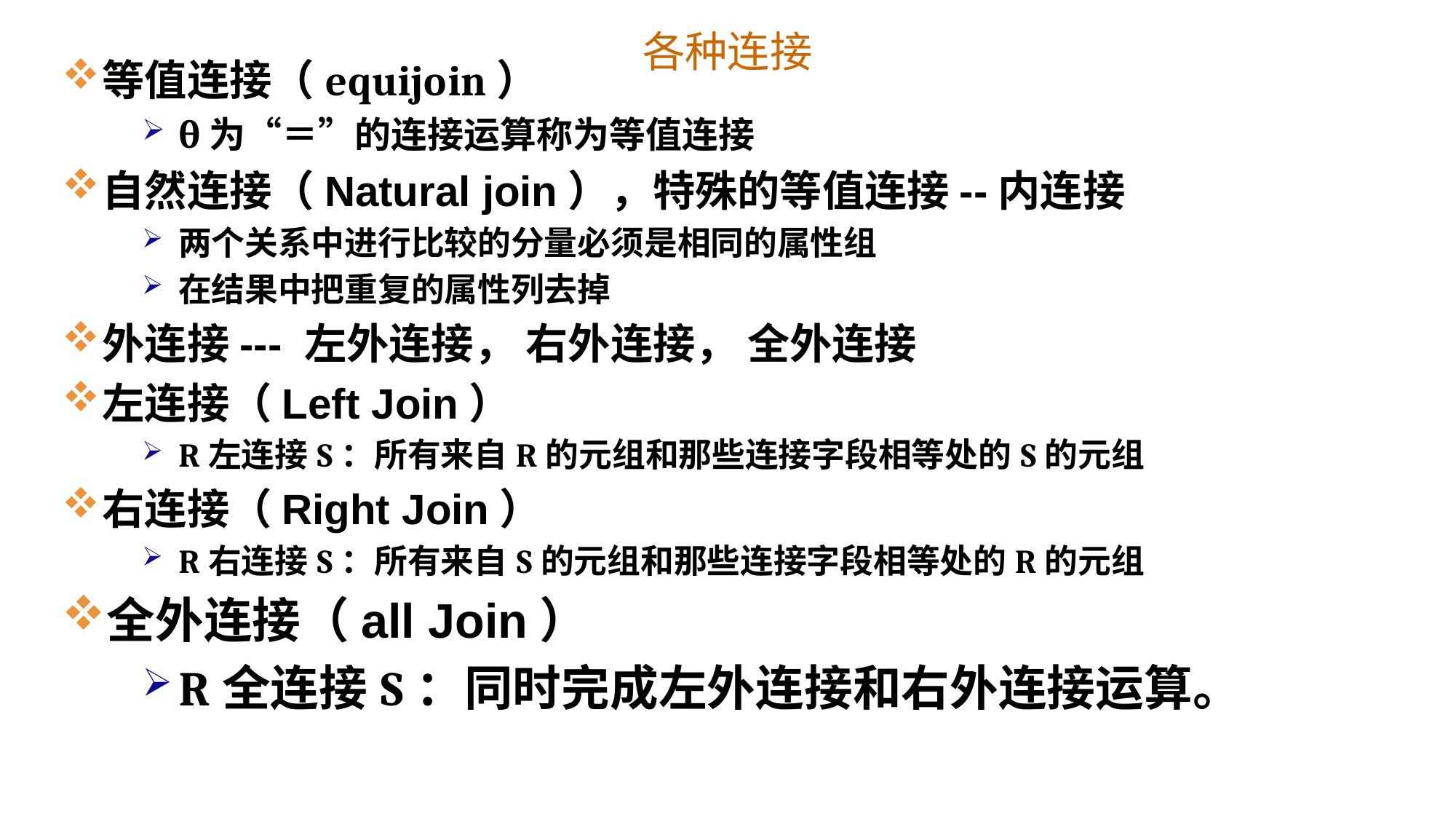

# 各种连接
等值连接（equijoin）
θ为“＝”的连接运算称为等值连接
自然连接（Natural join），特殊的等值连接--内连接
两个关系中进行比较的分量必须是相同的属性组
在结果中把重复的属性列去掉
外连接--- 左外连接， 右外连接， 全外连接
左连接（Left Join）
R左连接S：所有来自R的元组和那些连接字段相等处的S的元组
右连接（Right Join）
R右连接S：所有来自S的元组和那些连接字段相等处的R的元组
全外连接（all Join）
R全连接S：同时完成左外连接和右外连接运算。